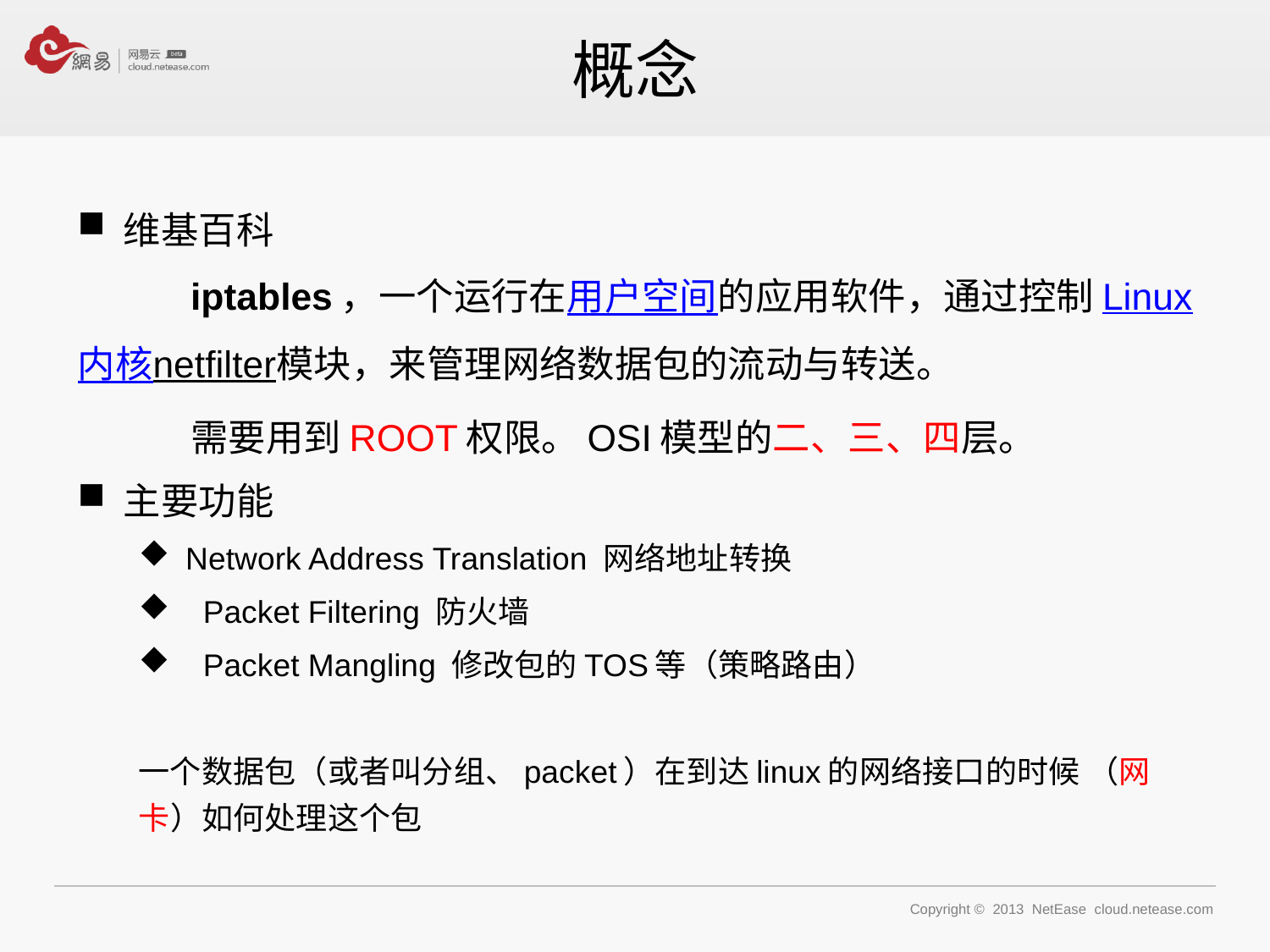

# 概念

维基百科
	iptables，一个运行在用户空间的应用软件，通过控制Linux内核netfilter模块，来管理网络数据包的流动与转送。
	需要用到ROOT权限。OSI模型的二、三、四层。
主要功能
	 Network Address Translation 网络地址转换
   Packet Filtering 防火墙
   Packet Mangling 修改包的TOS等（策略路由）

一个数据包（或者叫分组、packet）在到达linux的网络接口的时候 （网卡）如何处理这个包